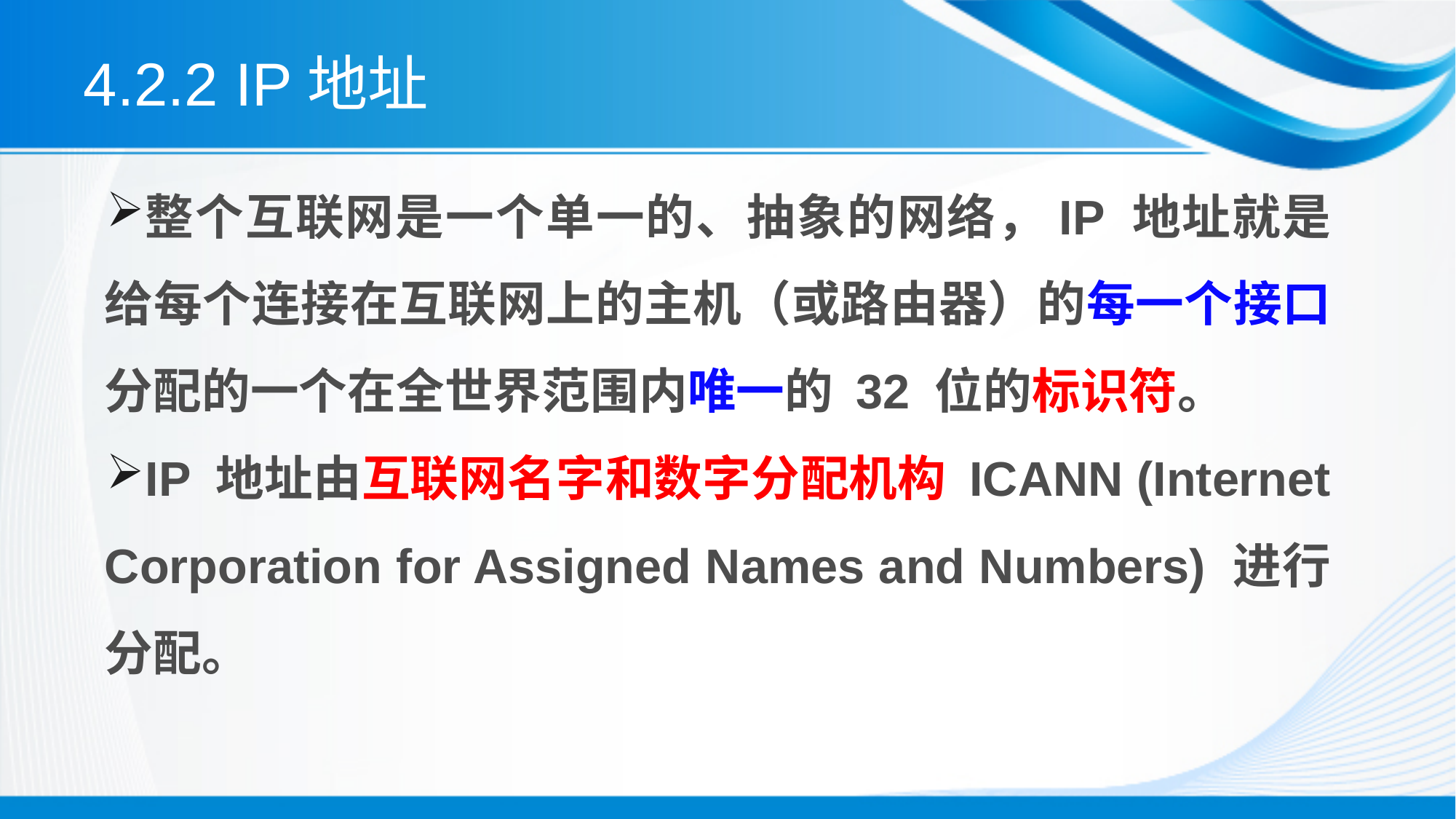

# 4.2.2 IP地址
整个互联网是一个单一的、抽象的网络，IP 地址就是给每个连接在互联网上的主机（或路由器）的每一个接口分配的一个在全世界范围内唯一的 32 位的标识符。
IP 地址由互联网名字和数字分配机构 ICANN (Internet Corporation for Assigned Names and Numbers) 进行分配。